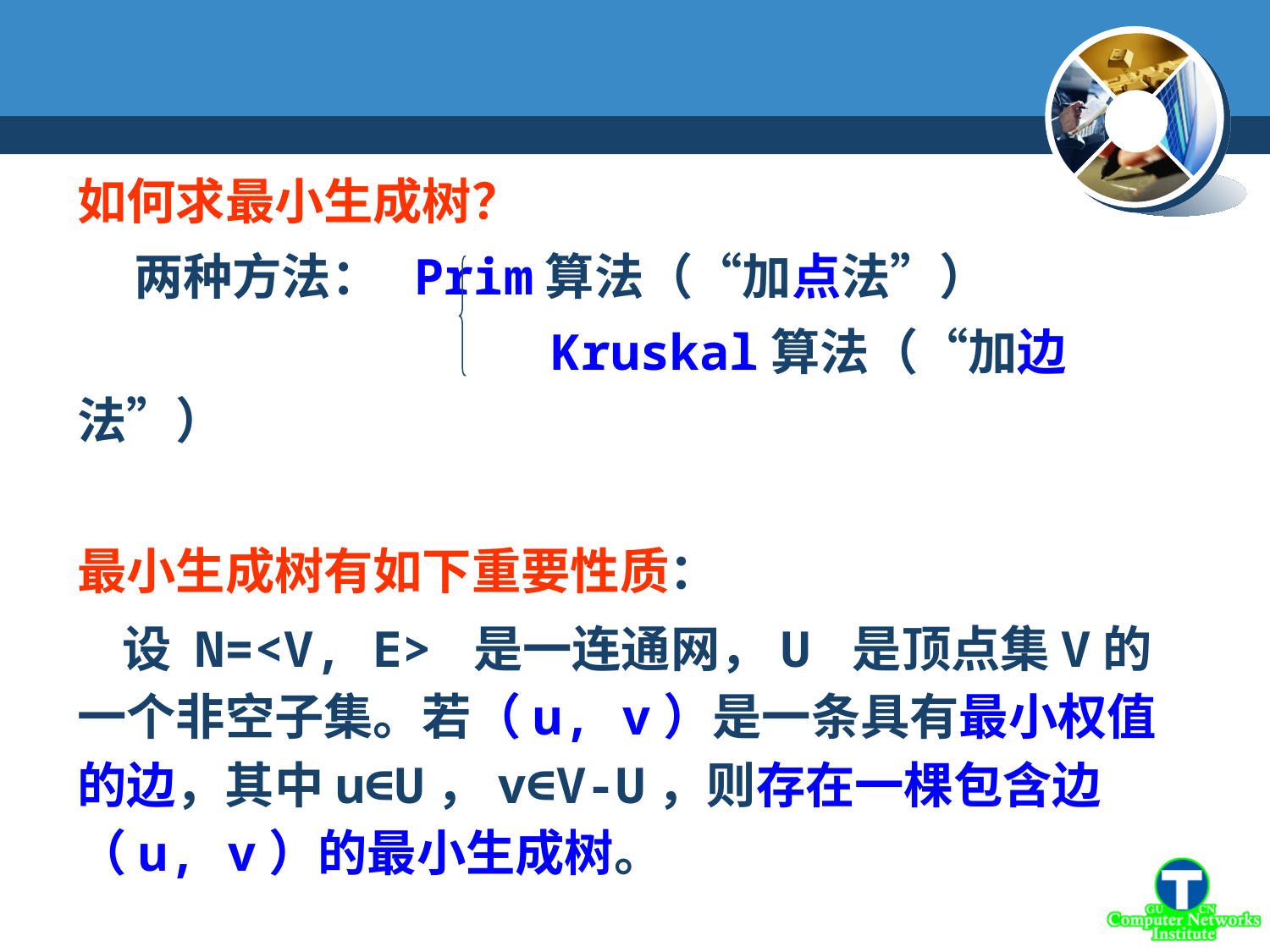

如何求最小生成树？
    两种方法：  Prim算法（“加点法”）
                Kruskal算法（“加边法”）

最小生成树有如下重要性质：
   设 N=<V, E> 是一连通网，U 是顶点集V的一个非空子集。若（u, v）是一条具有最小权值的边，其中u∈U，v∈V-U，则存在一棵包含边（u, v）的最小生成树。

103